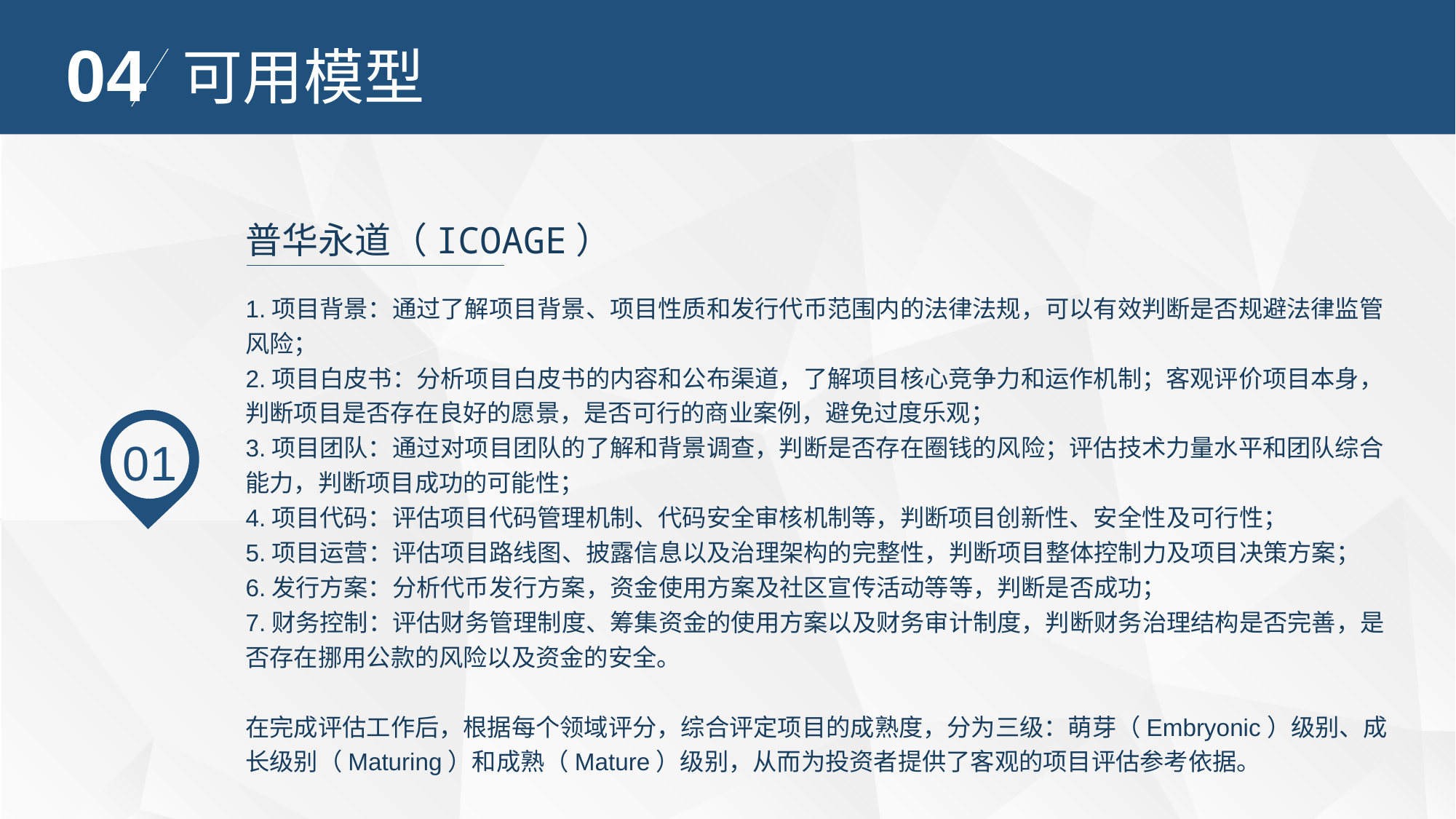

04
可用模型
普华永道（ICOAGE）
1.项目背景：通过了解项目背景、项目性质和发行代币范围内的法律法规，可以有效判断是否规避法律监管风险；
2.项目白皮书：分析项目白皮书的内容和公布渠道，了解项目核心竞争力和运作机制；客观评价项目本身，判断项目是否存在良好的愿景，是否可行的商业案例，避免过度乐观；
3.项目团队：通过对项目团队的了解和背景调查，判断是否存在圈钱的风险；评估技术力量水平和团队综合能力，判断项目成功的可能性；
4.项目代码：评估项目代码管理机制、代码安全审核机制等，判断项目创新性、安全性及可行性；
5.项目运营：评估项目路线图、披露信息以及治理架构的完整性，判断项目整体控制力及项目决策方案；
6.发行方案：分析代币发行方案，资金使用方案及社区宣传活动等等，判断是否成功；
7.财务控制：评估财务管理制度、筹集资金的使用方案以及财务审计制度，判断财务治理结构是否完善，是否存在挪用公款的风险以及资金的安全。

在完成评估工作后，根据每个领域评分，综合评定项目的成熟度，分为三级：萌芽（Embryonic）级别、成长级别（Maturing）和成熟（Mature）级别，从而为投资者提供了客观的项目评估参考依据。
01